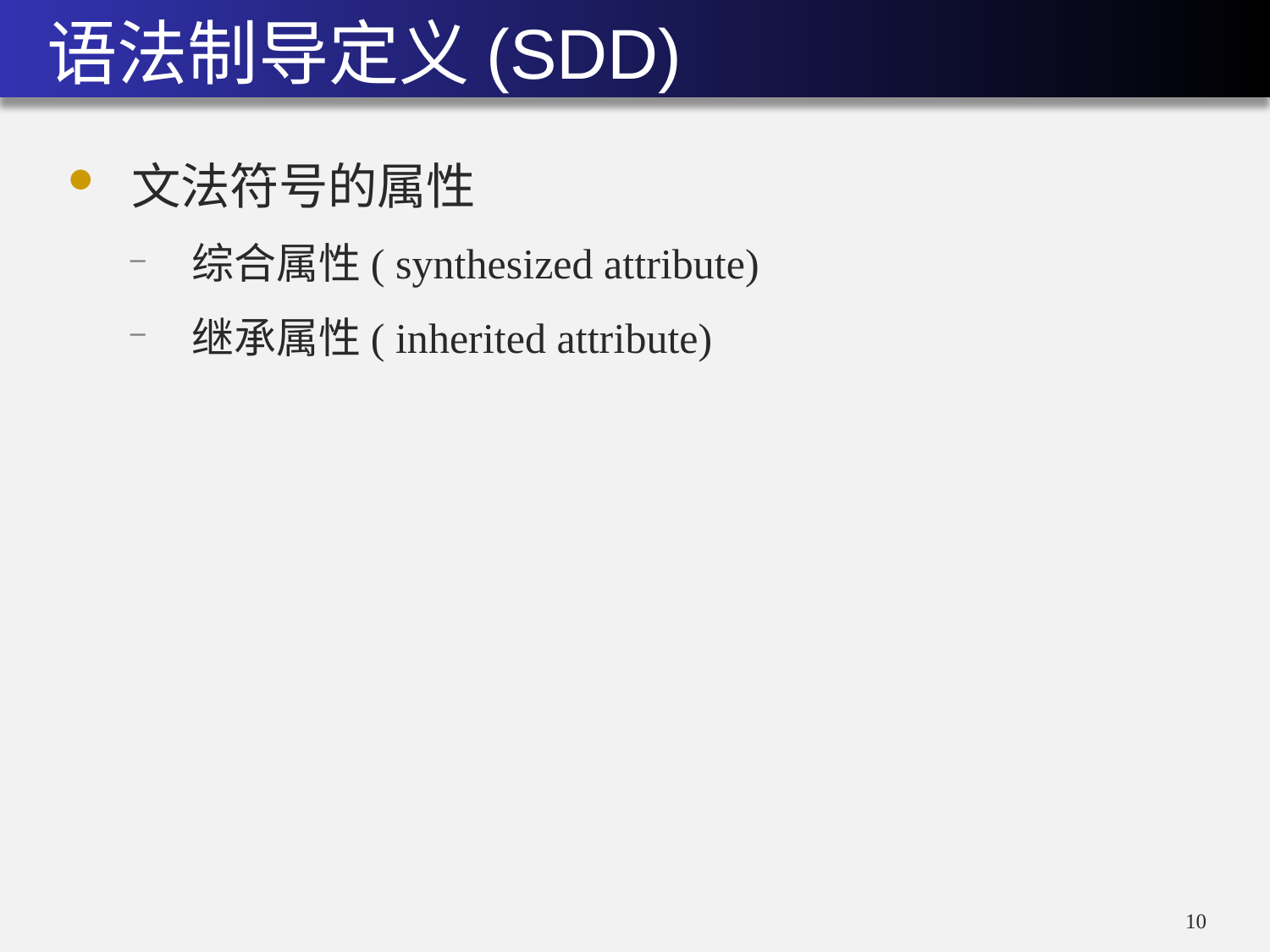

语法制导定义(SDD)
文法符号的属性
综合属性( synthesized attribute)
继承属性( inherited attribute)
10